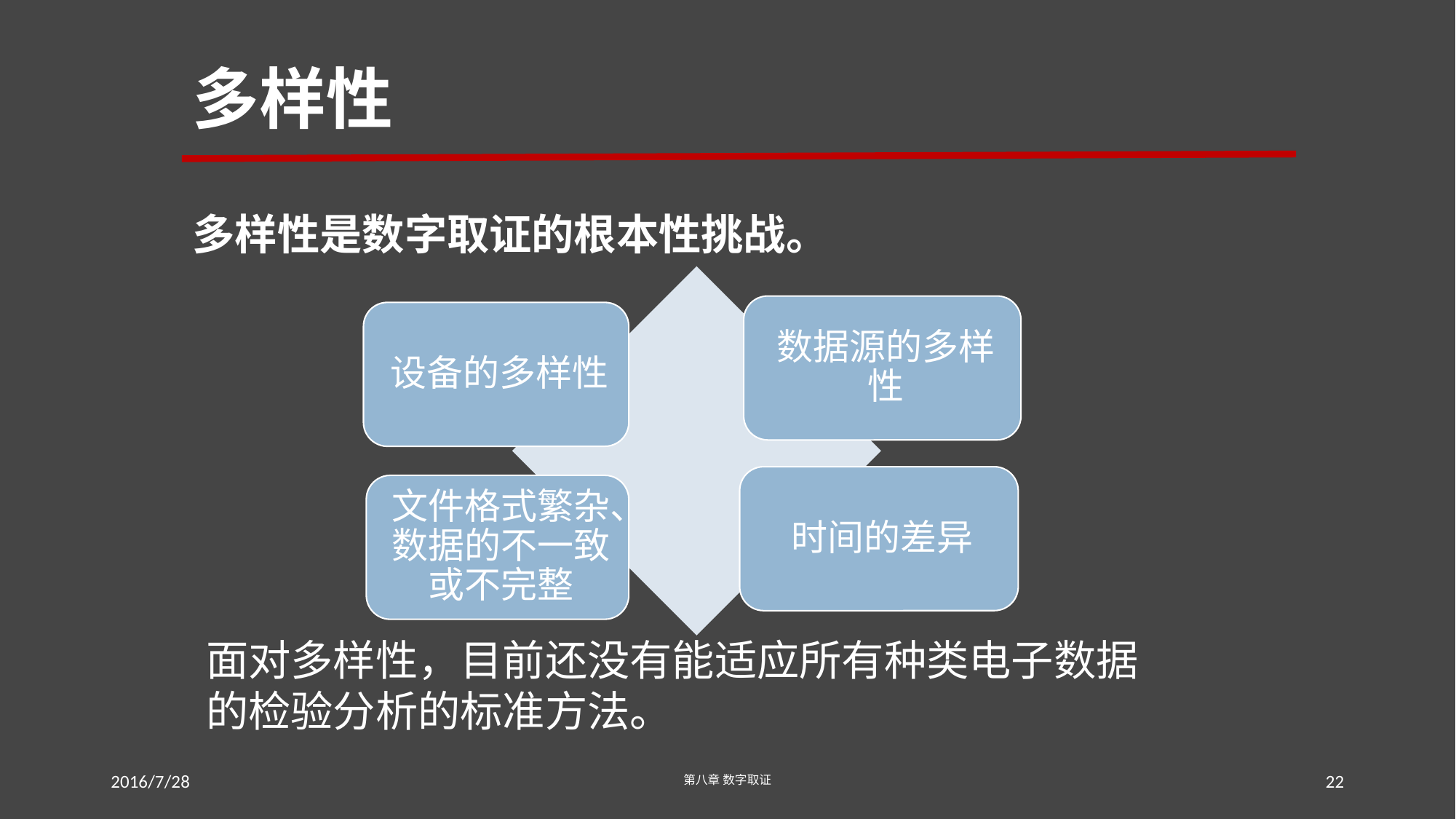

# 多样性
多样性是数字取证的根本性挑战。
设备的多样性
数据源的多样性
文件格式繁杂、数据的不一致或不完整
时间的差异
面对多样性，目前还没有能适应所有种类电子数据的检验分析的标准方法。
2016/7/28
第八章 数字取证
22